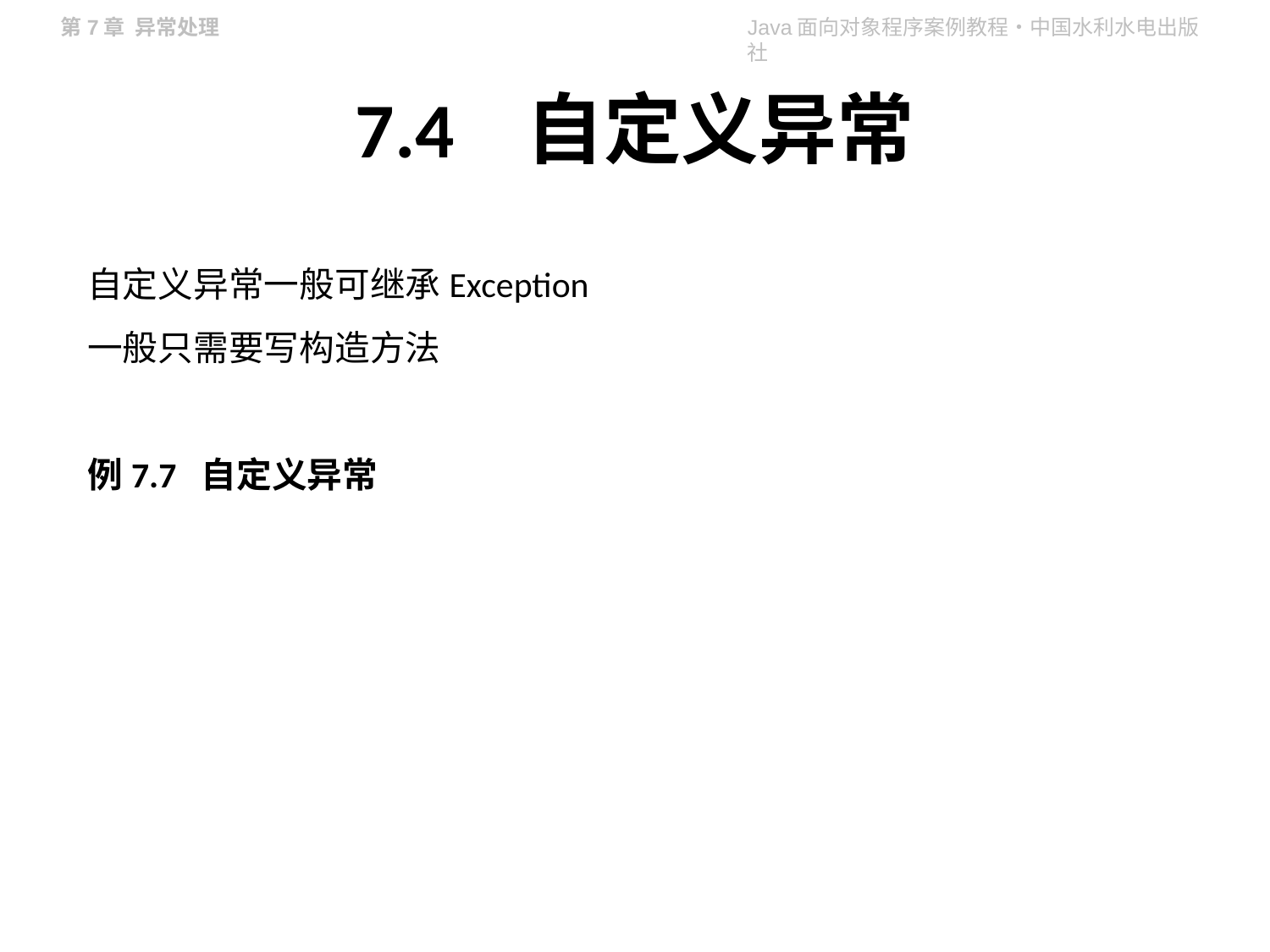

# 7.4   自定义异常
自定义异常一般可继承Exception
一般只需要写构造方法

例7.7  自定义异常